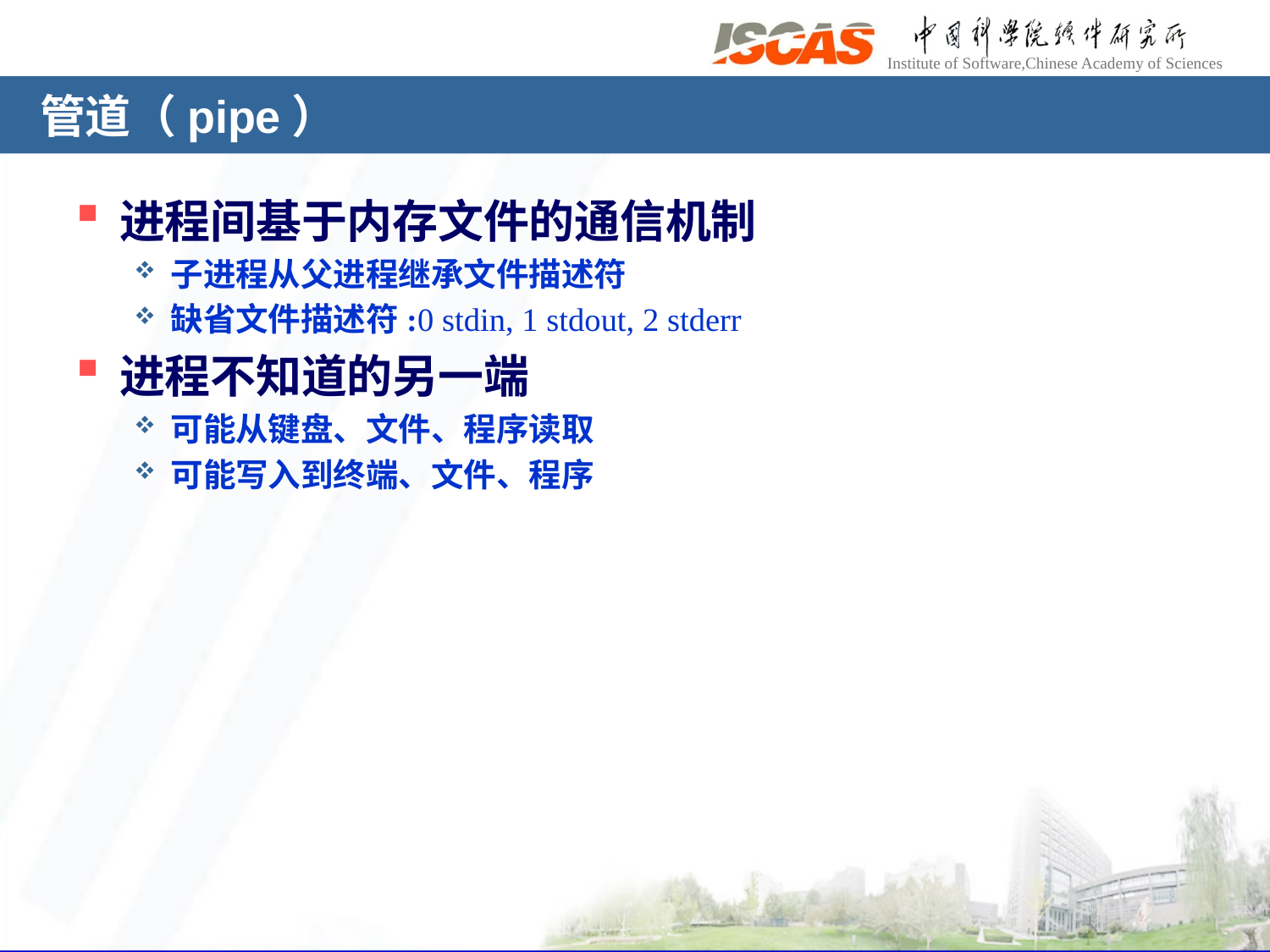

# 管道（pipe）
进程间基于内存文件的通信机制
子进程从父进程继承文件描述符
缺省文件描述符:0 stdin, 1 stdout, 2 stderr
进程不知道的另一端
可能从键盘、文件、程序读取
可能写入到终端、文件、程序